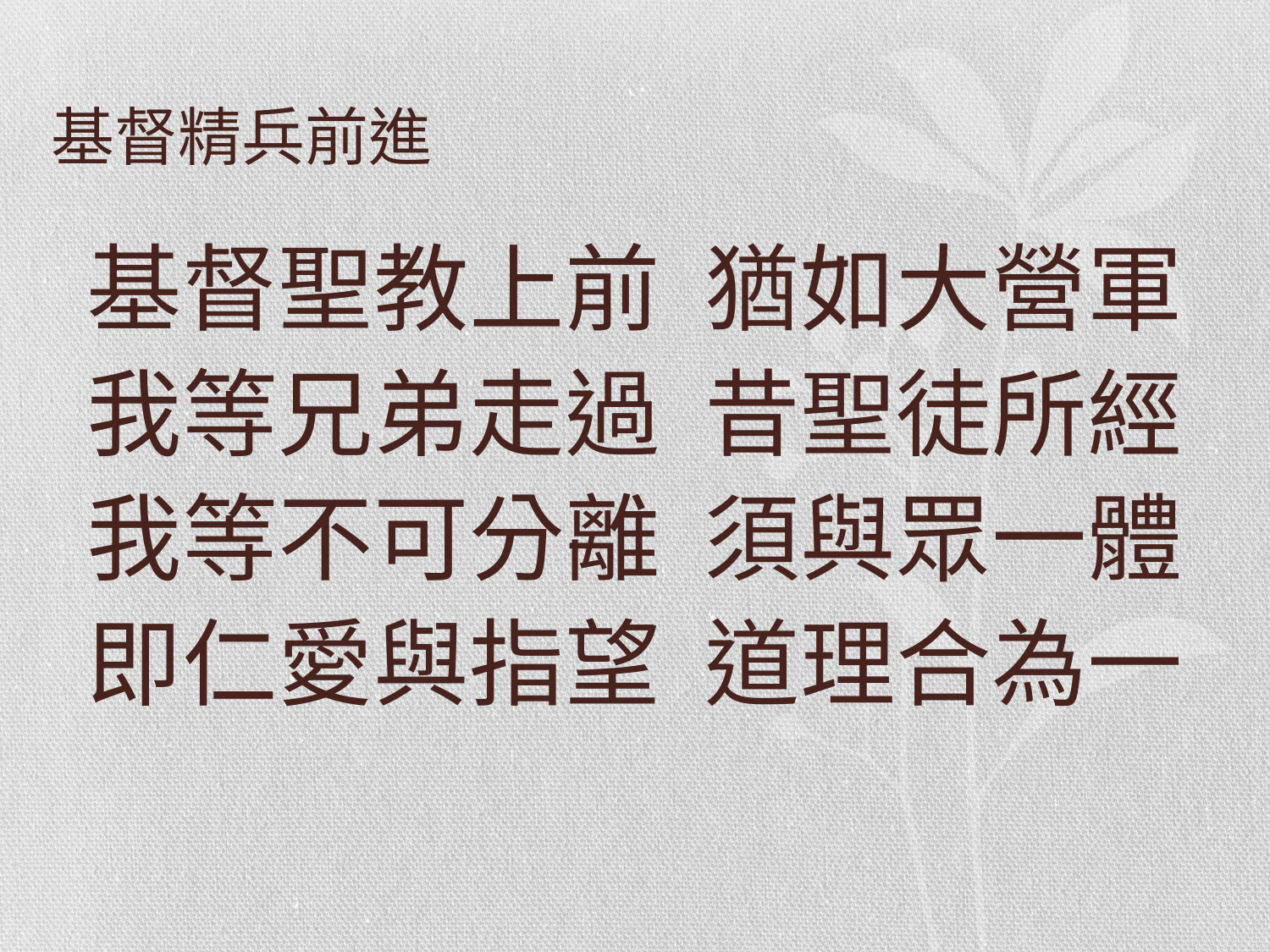

# 基督精兵前進
基督聖教上前  猶如大營軍
我等兄弟走過  昔聖徒所經
我等不可分離  須與眾一體
即仁愛與指望  道理合為一